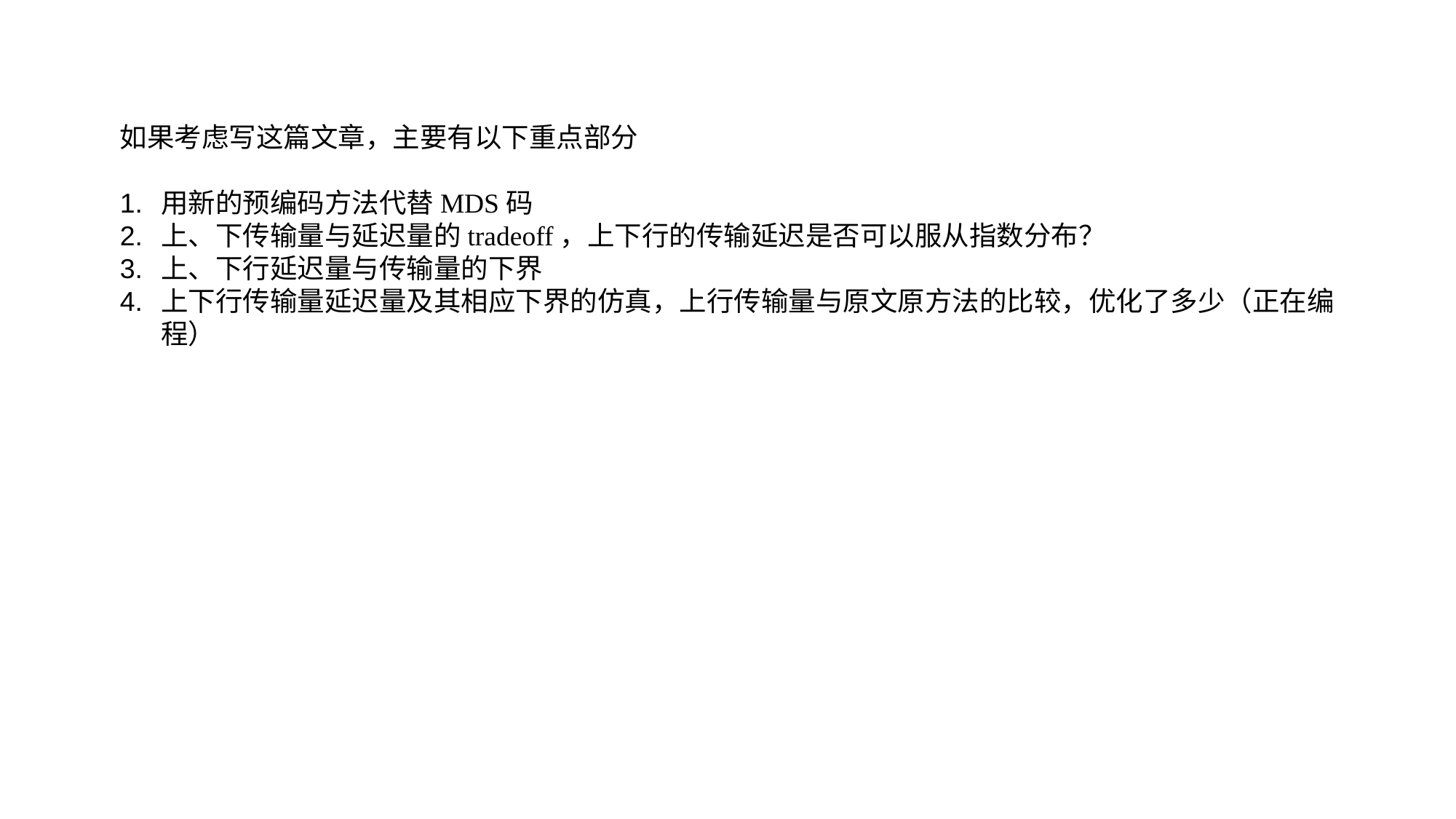

如果考虑写这篇文章，主要有以下重点部分

用新的预编码方法代替MDS码
上、下传输量与延迟量的tradeoff，上下行的传输延迟是否可以服从指数分布？
上、下行延迟量与传输量的下界
上下行传输量延迟量及其相应下界的仿真，上行传输量与原文原方法的比较，优化了多少（正在编程）